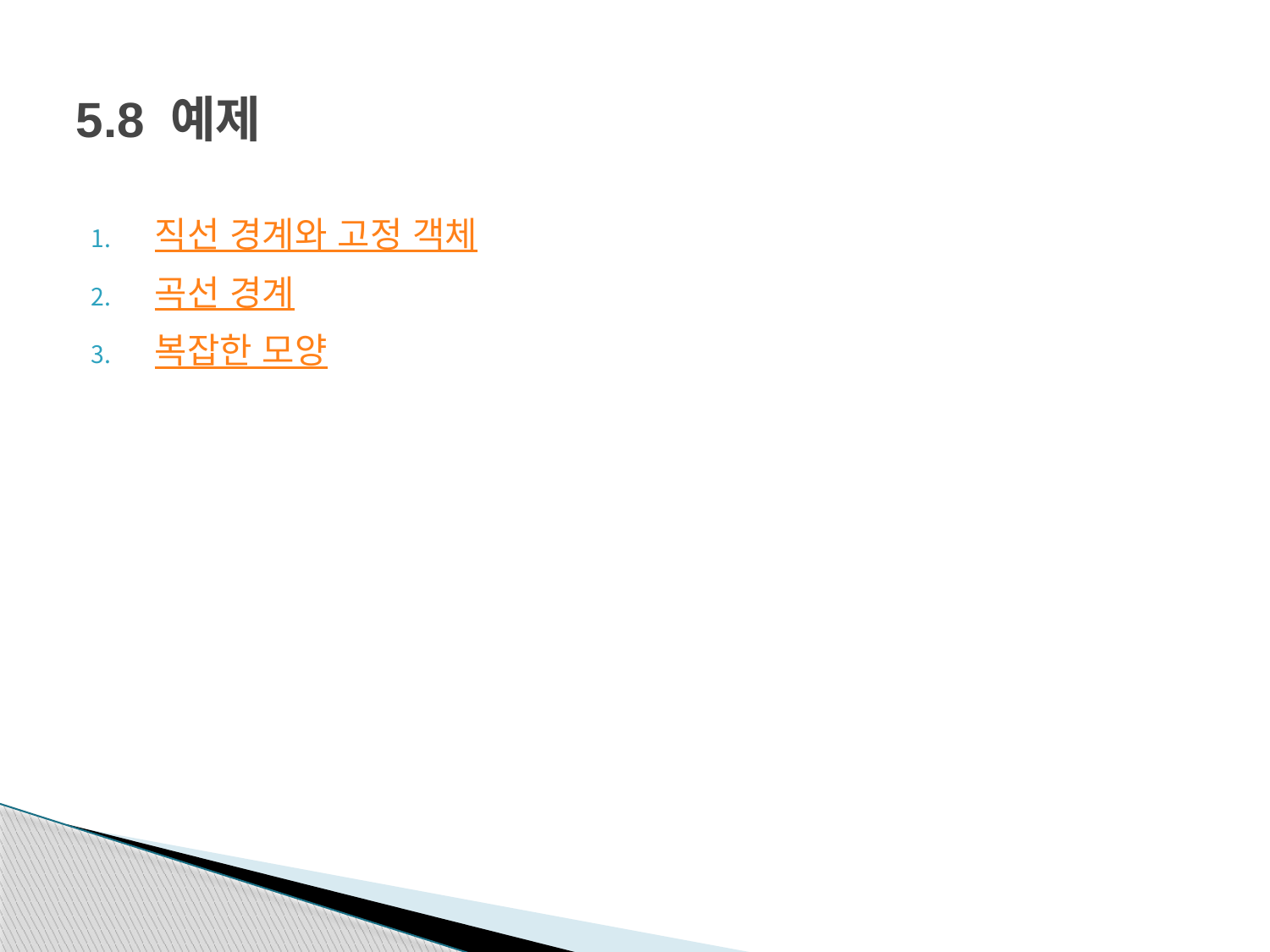

# 5.8 예제
직선 경계와 고정 객체
곡선 경계
복잡한 모양